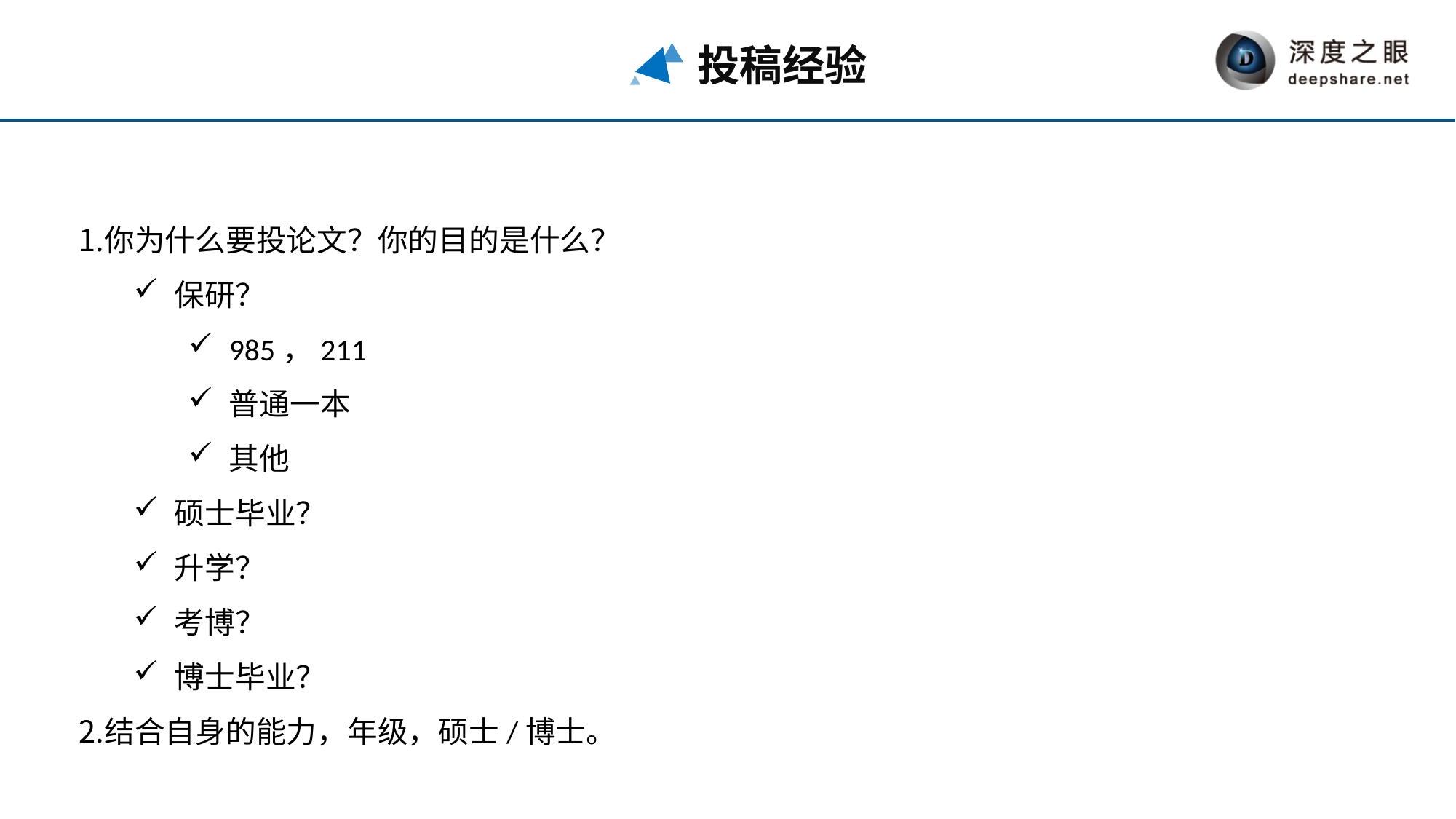

投稿经验

你为什么要投论文？你的目的是什么？
保研？
985，211
普通一本
其他
硕士毕业？
升学？
考博？
博士毕业？
结合自身的能力，年级，硕士/博士。